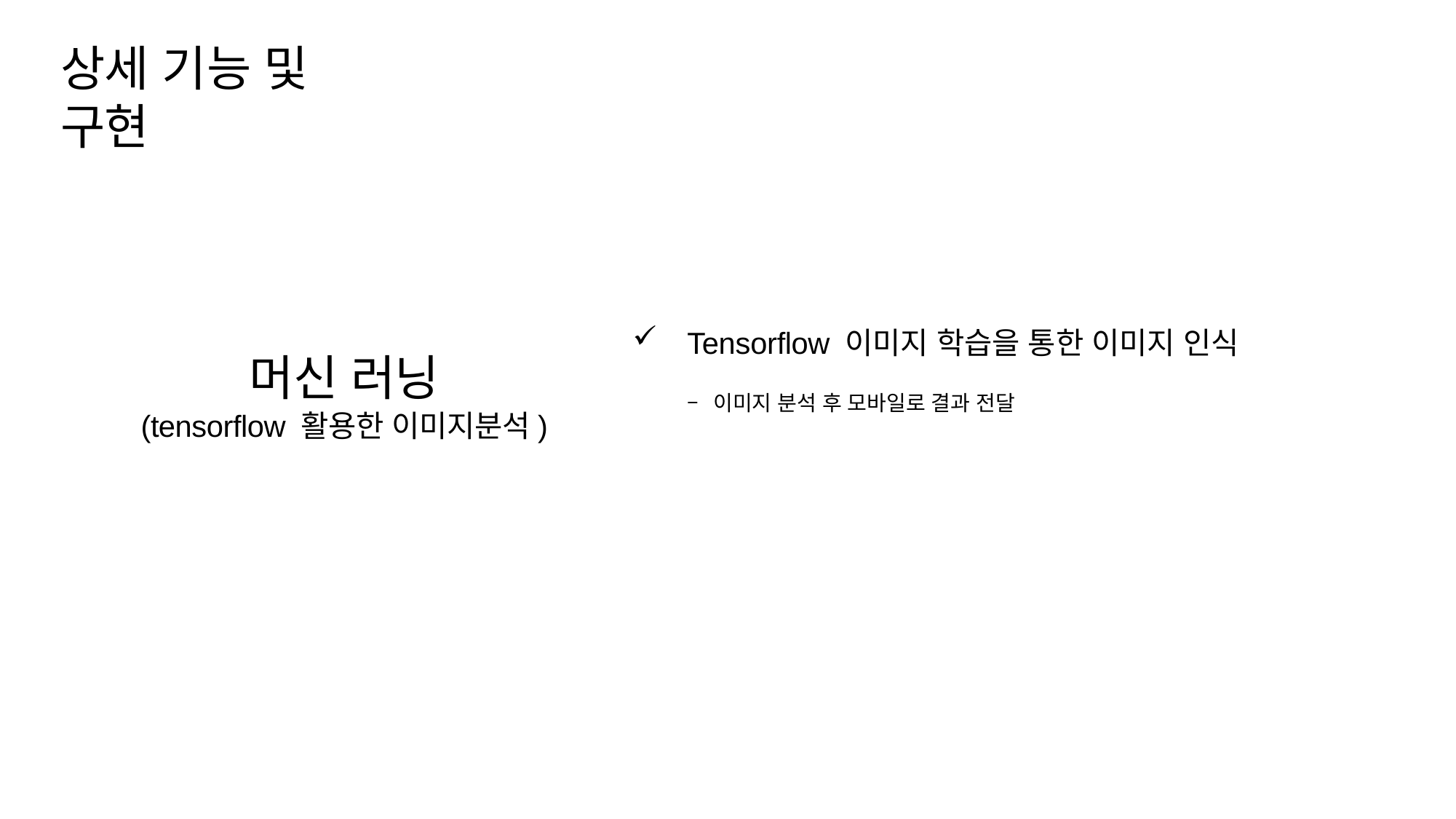

# 상세 기능 및 구현
Tensorflow 이미지 학습을 통한 이미지 인식
–  이미지 분석 후 모바일로 결과 전달
머신 러닝
(tensorflow 활용한 이미지분석)